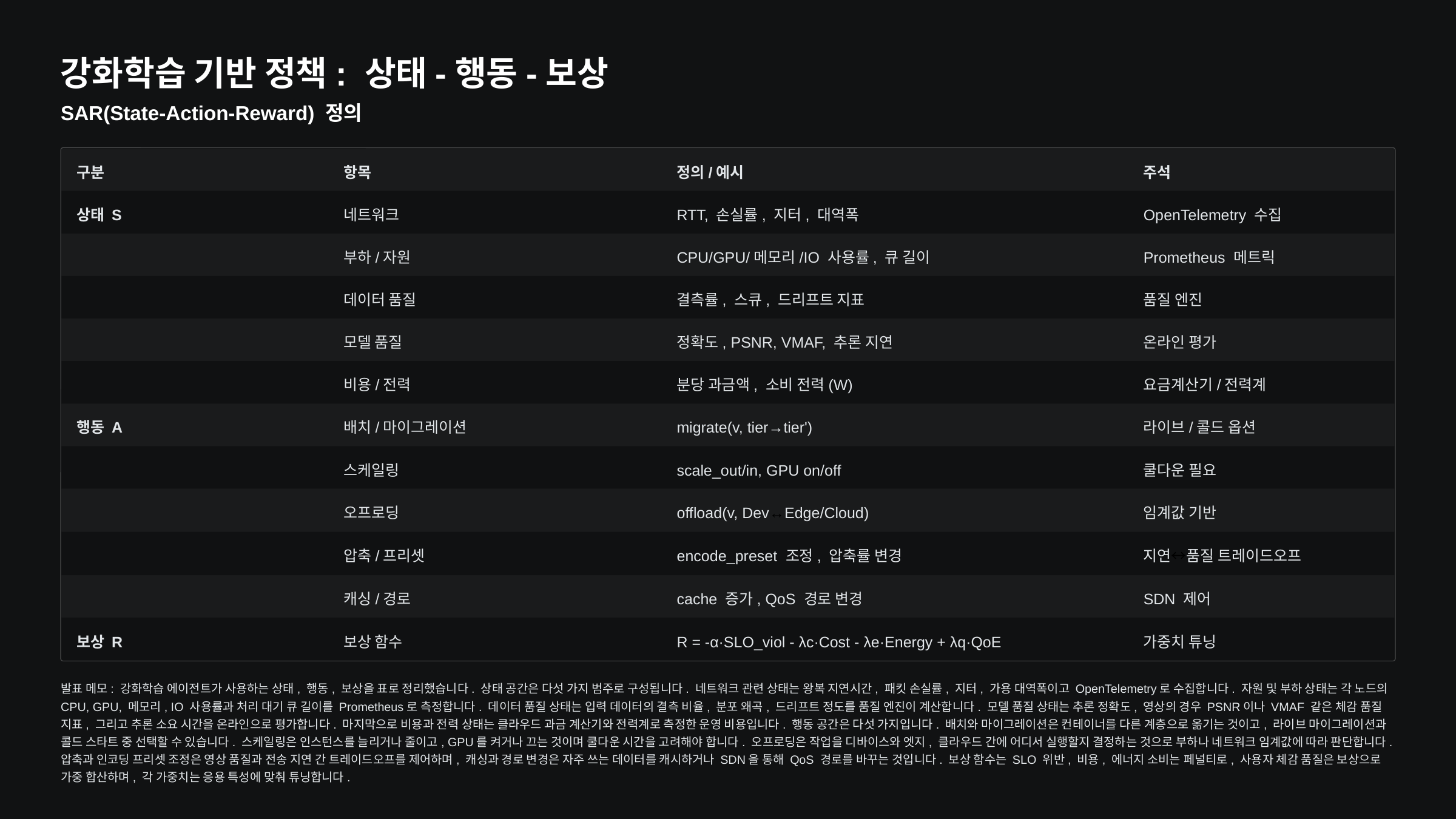

강화학습 기반 정책: 상태-행동-보상
SAR(State-Action-Reward) 정의

구분
항목
정의/예시
주석

상태 S
네트워크
RTT, 손실률, 지터, 대역폭
OpenTelemetry 수집

부하/자원
CPU/GPU/메모리/IO 사용률, 큐 길이
Prometheus 메트릭

데이터 품질
결측률, 스큐, 드리프트 지표
품질 엔진

모델 품질
정확도, PSNR, VMAF, 추론 지연
온라인 평가

비용/전력
분당 과금액, 소비 전력(W)
요금계산기/전력계

행동 A
배치/마이그레이션
migrate(v, tier→tier')
라이브/콜드 옵션

스케일링
scale_out/in, GPU on/off
쿨다운 필요

오프로딩
offload(v, Dev↔Edge/Cloud)
임계값 기반

압축/프리셋
encode_preset 조정, 압축률 변경
지연↔품질 트레이드오프

캐싱/경로
cache 증가, QoS 경로 변경
SDN 제어

보상 R
보상 함수
R = -α·SLO_viol - λc·Cost - λe·Energy + λq·QoE
가중치 튜닝
발표 메모: 강화학습 에이전트가 사용하는 상태, 행동, 보상을 표로 정리했습니다. 상태 공간은 다섯 가지 범주로 구성됩니다. 네트워크 관련 상태는 왕복 지연시간, 패킷 손실률, 지터, 가용 대역폭이고 OpenTelemetry로 수집합니다. 자원 및 부하 상태는 각 노드의 CPU, GPU, 메모리, IO 사용률과 처리 대기 큐 길이를 Prometheus로 측정합니다. 데이터 품질 상태는 입력 데이터의 결측 비율, 분포 왜곡, 드리프트 정도를 품질 엔진이 계산합니다. 모델 품질 상태는 추론 정확도, 영상의 경우 PSNR이나 VMAF 같은 체감 품질 지표, 그리고 추론 소요 시간을 온라인으로 평가합니다. 마지막으로 비용과 전력 상태는 클라우드 과금 계산기와 전력계로 측정한 운영 비용입니다. 행동 공간은 다섯 가지입니다. 배치와 마이그레이션은 컨테이너를 다른 계층으로 옮기는 것이고, 라이브 마이그레이션과 콜드 스타트 중 선택할 수 있습니다. 스케일링은 인스턴스를 늘리거나 줄이고, GPU를 켜거나 끄는 것이며 쿨다운 시간을 고려해야 합니다. 오프로딩은 작업을 디바이스와 엣지, 클라우드 간에 어디서 실행할지 결정하는 것으로 부하나 네트워크 임계값에 따라 판단합니다. 압축과 인코딩 프리셋 조정은 영상 품질과 전송 지연 간 트레이드오프를 제어하며, 캐싱과 경로 변경은 자주 쓰는 데이터를 캐시하거나 SDN을 통해 QoS 경로를 바꾸는 것입니다. 보상 함수는 SLO 위반, 비용, 에너지 소비는 페널티로, 사용자 체감 품질은 보상으로 가중 합산하며, 각 가중치는 응용 특성에 맞춰 튜닝합니다.